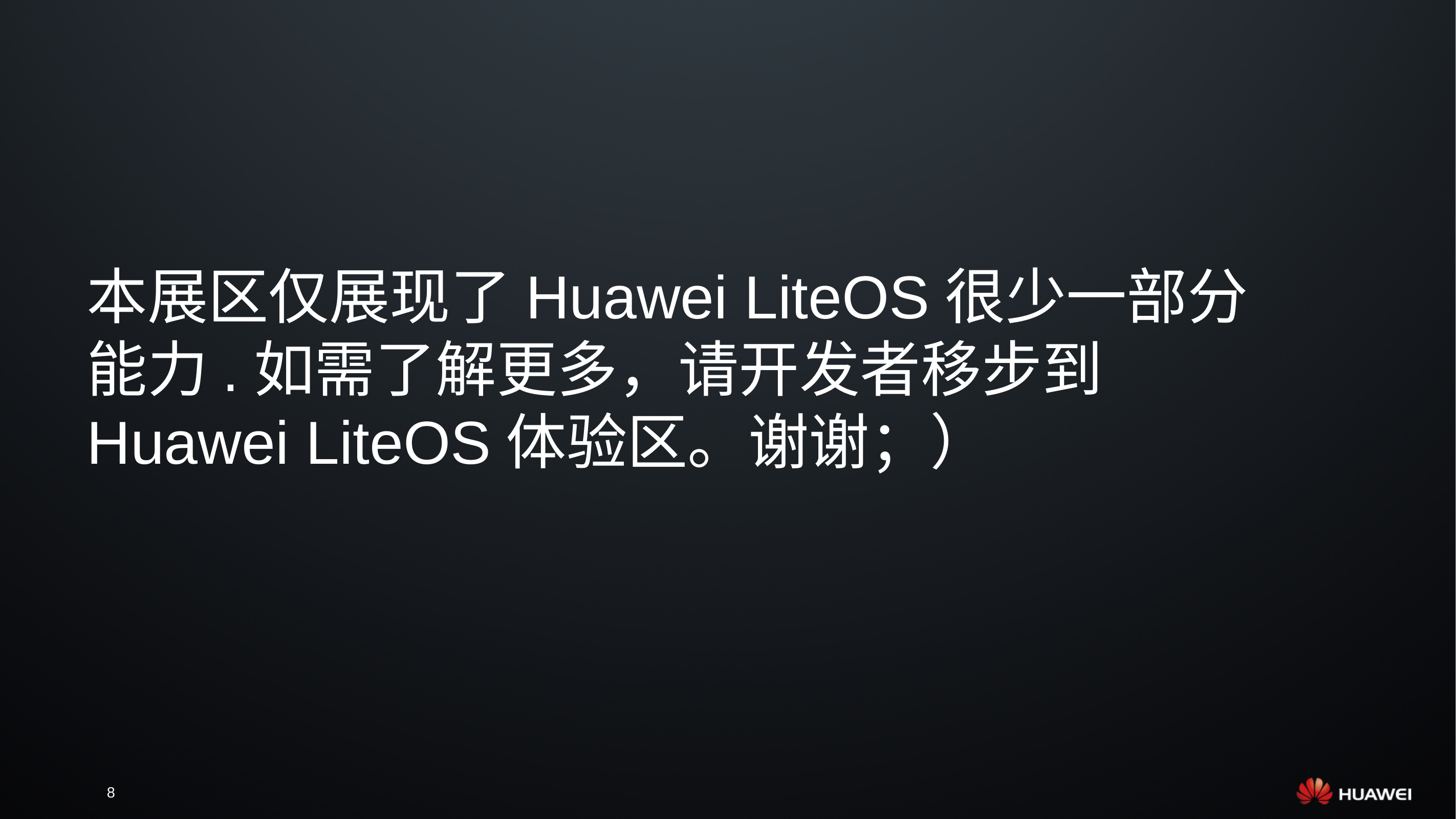

#
本展区仅展现了Huawei LiteOS很少一部分能力.如需了解更多，请开发者移步到Huawei LiteOS体验区。谢谢；）